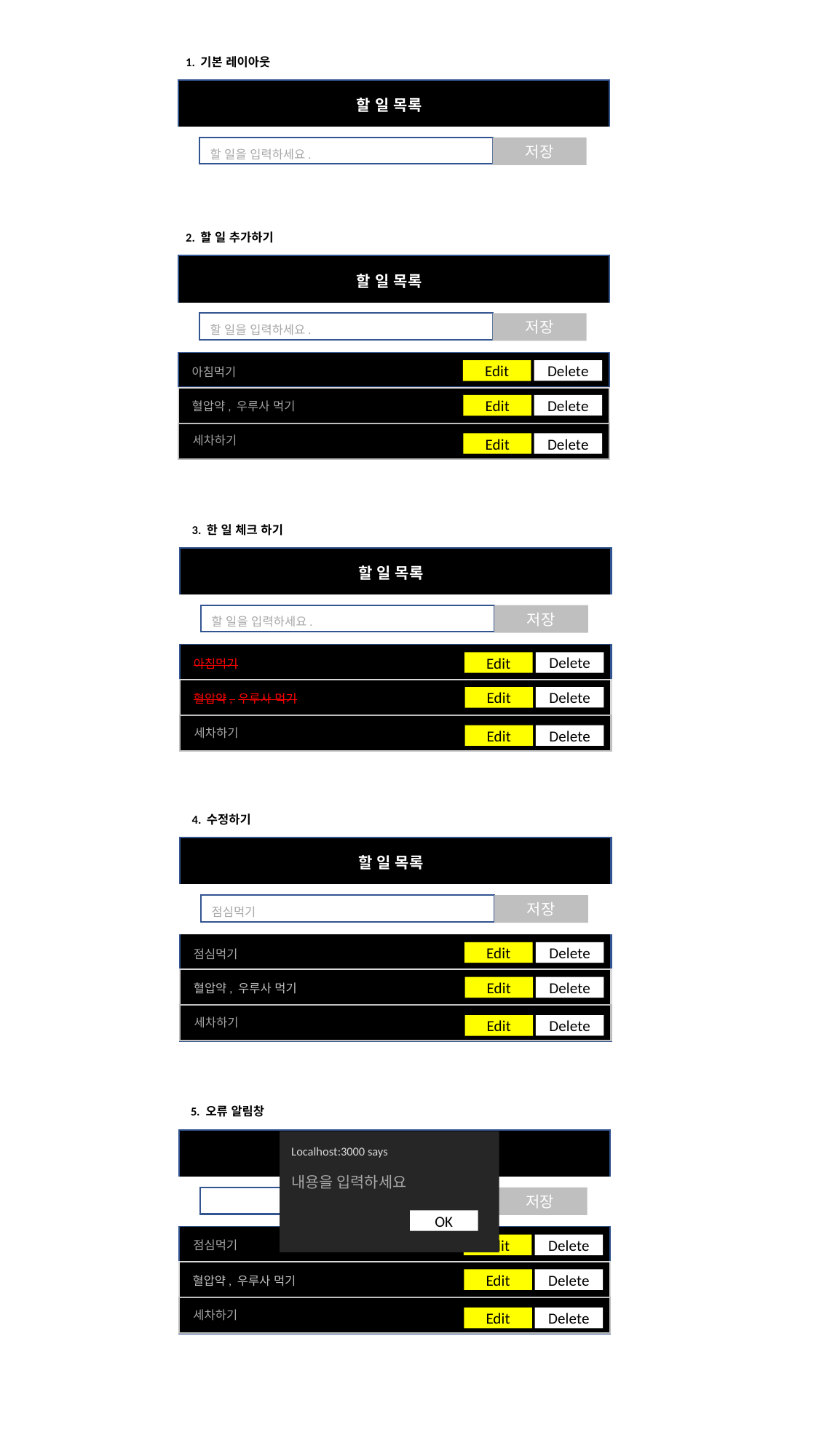

1. 기본 레이아웃

할 일 목록

저장
할 일을 입력하세요.
2. 할 일 추가하기

할 일 목록

저장
할 일을 입력하세요.

아침먹기
Delete
Edit

혈압약, 우루사 먹기
Delete
Edit

세차하기
Delete
Edit
3. 한 일 체크 하기

할 일 목록

저장
할 일을 입력하세요.

아침먹기
Delete
Edit

혈압약, 우루사 먹기
Delete
Edit

세차하기
Delete
Edit
4. 수정하기

할 일 목록

저장
점심먹기

점심먹기
Delete
Edit

혈압약, 우루사 먹기
Delete
Edit

세차하기
Delete
Edit
5. 오류 알림창

Localhost:3000 says

내용을 입력하세요
할 일 목록

저장
OK

점심먹기
Delete
Edit

혈압약, 우루사 먹기
Delete
Edit

세차하기
Delete
Edit